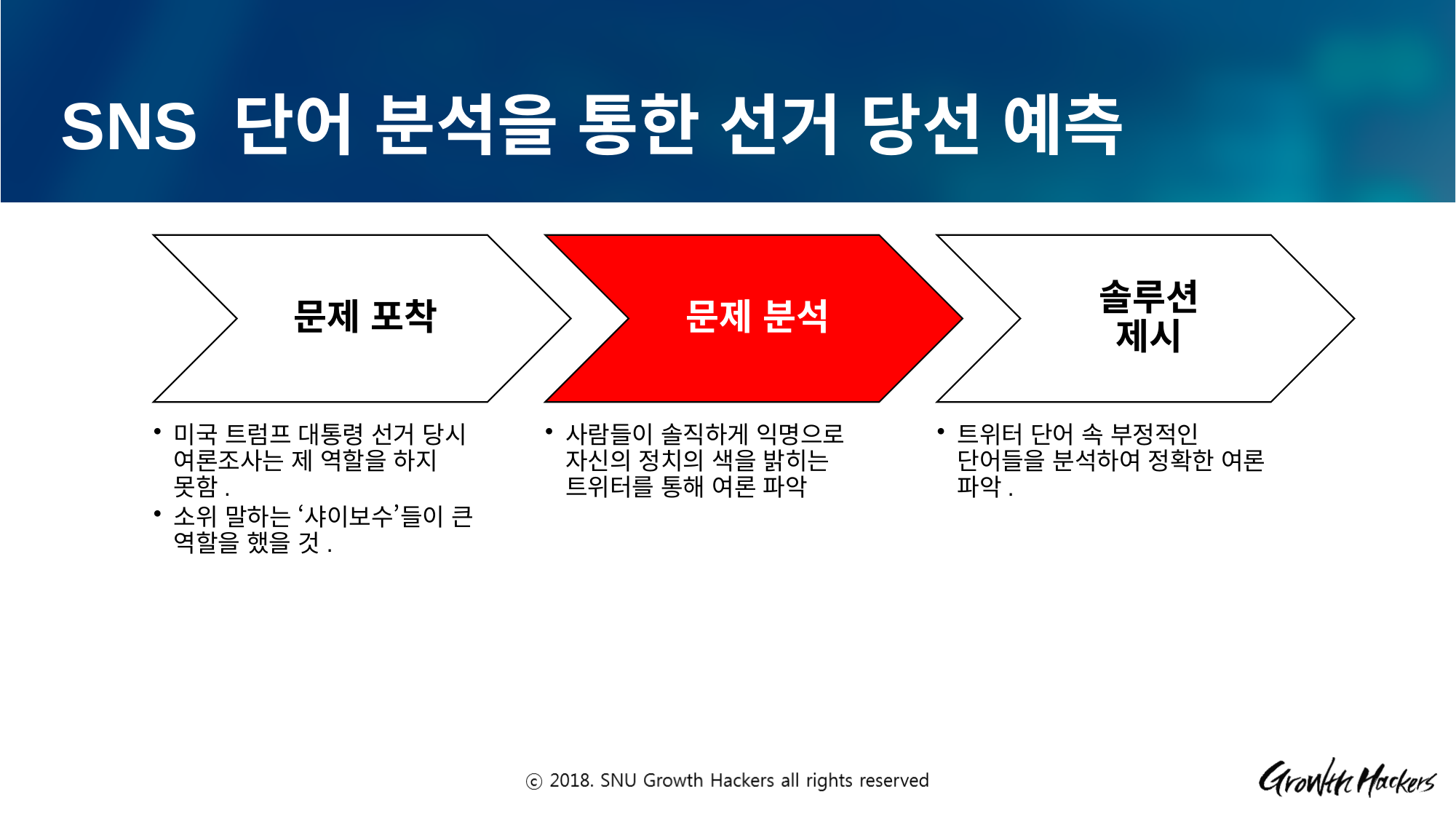

# SNS 단어 분석을 통한 선거 당선 예측
문제 포착
미국 트럼프 대통령 선거 당시 여론조사는 제 역할을 하지 못함.
소위 말하는 ‘샤이보수’들이 큰 역할을 했을 것.

문제 분석
사람들이 솔직하게 익명으로 자신의 정치의 색을 밝히는 트위터를 통해 여론 파악
솔루션
제시
트위터 단어 속 부정적인 단어들을 분석하여 정확한 여론 파악.